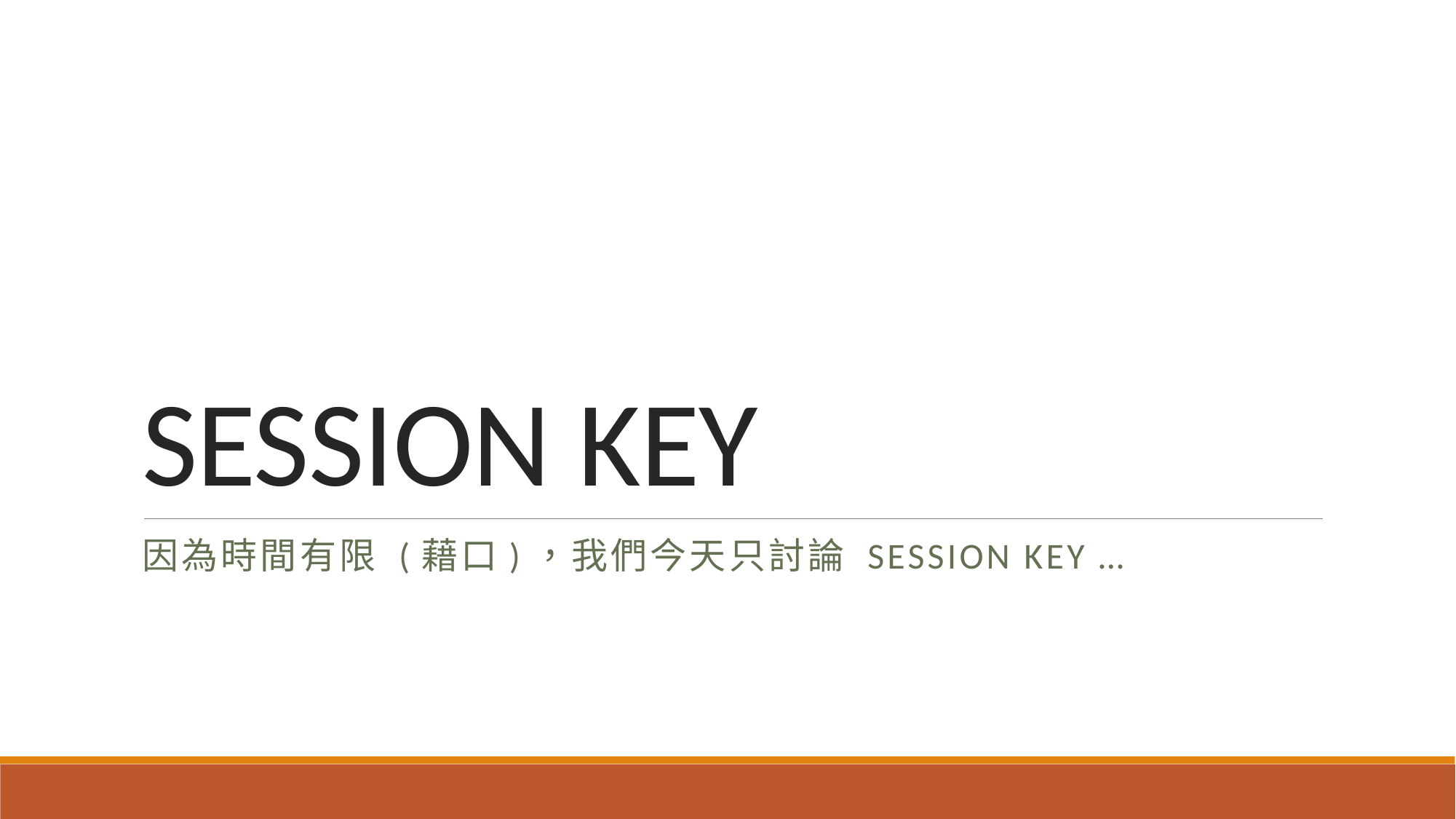

# SESSION KEY
因為時間有限 (藉口)，我們今天只討論 SESSION KEY …